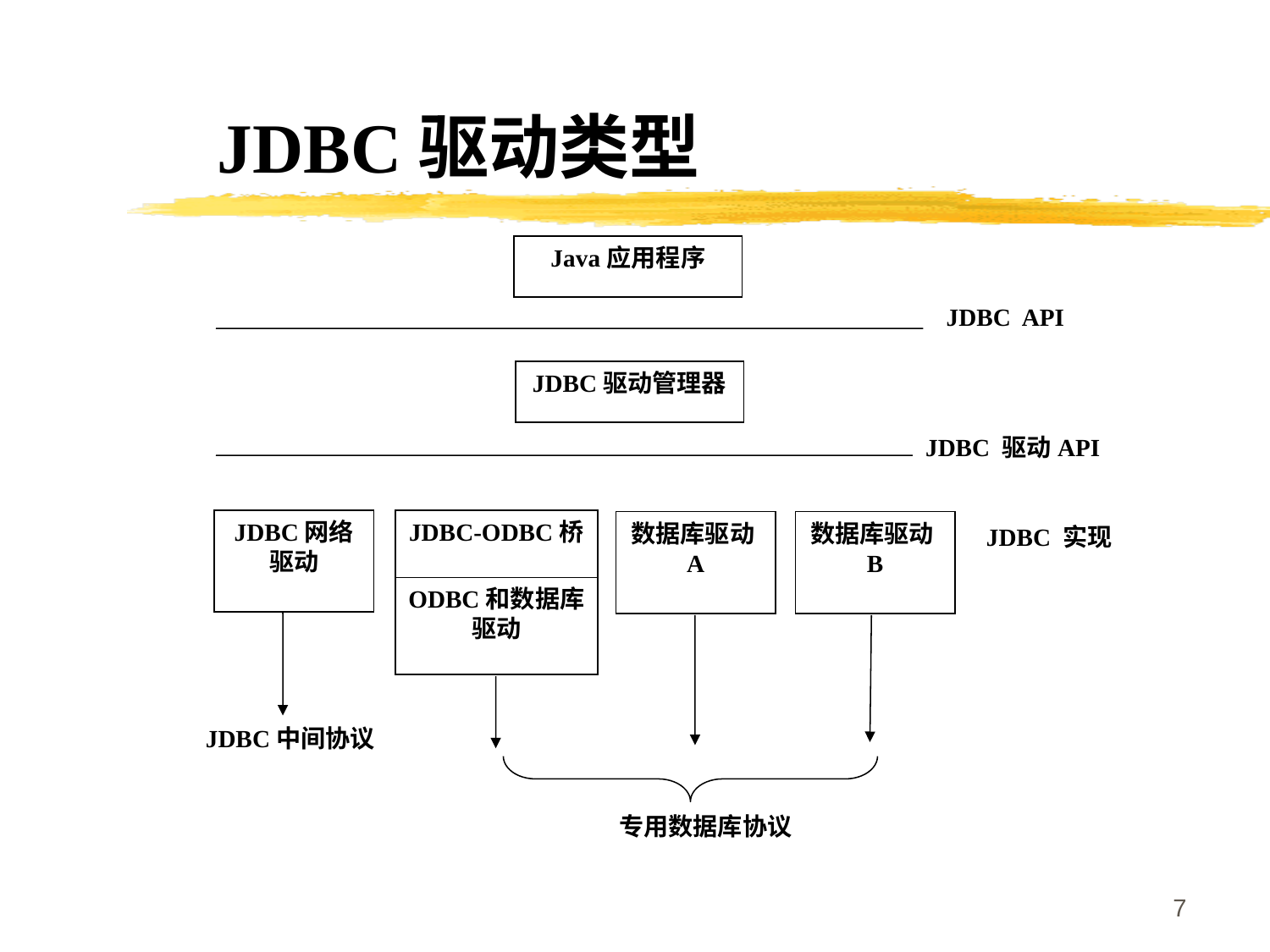

JDBC驱动类型
Java应用程序
JDBC  API

JDBC驱动管理器
JDBC 驱动API

JDBC网络驱动
JDBC-ODBC桥
ODBC和数据库驱动
数据库驱动A
数据库驱动B
JDBC 实现

JDBC中间协议
专用数据库协议
7